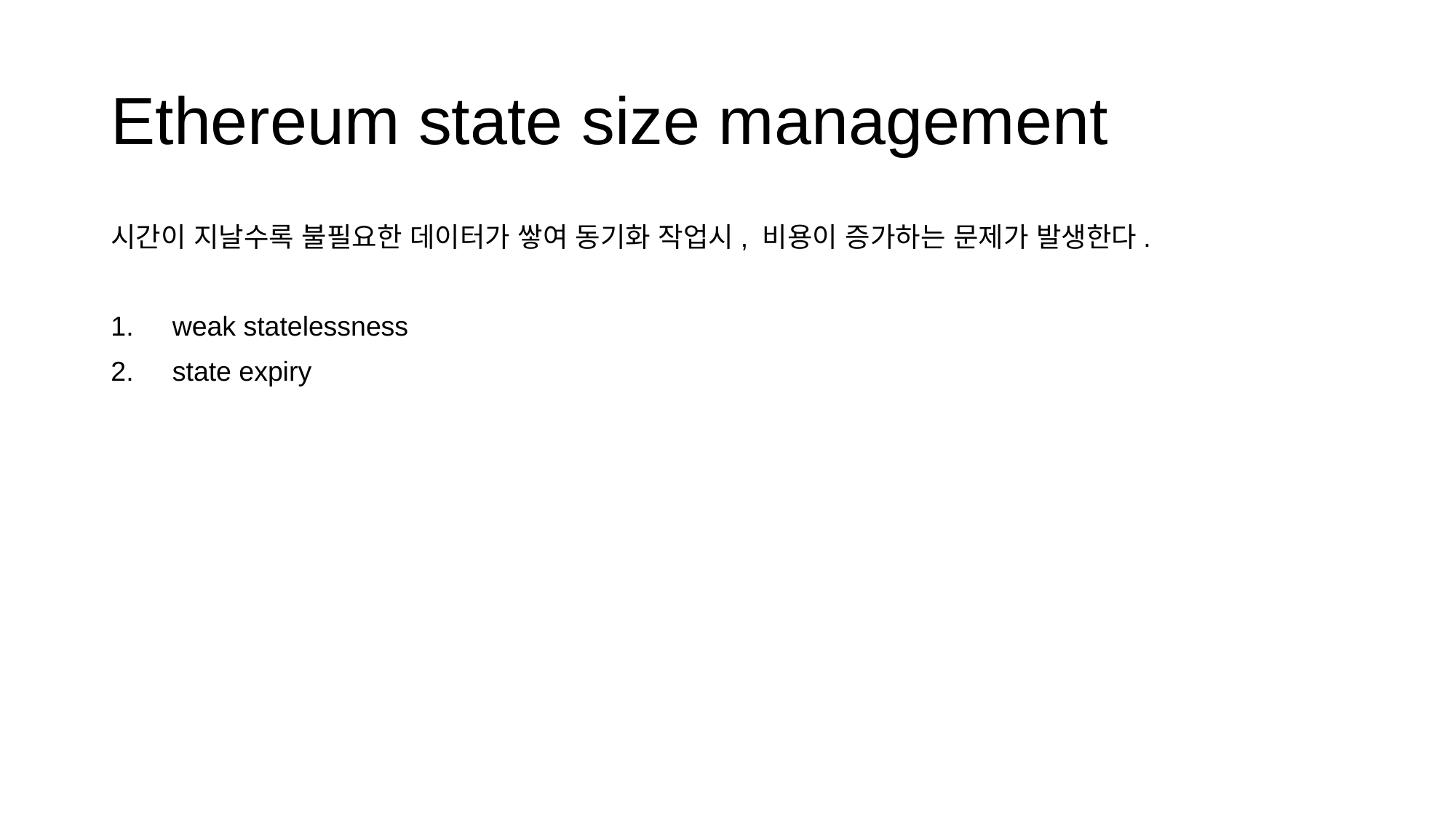

# Ethereum state size management
시간이 지날수록 불필요한 데이터가 쌓여 동기화 작업시, 비용이 증가하는 문제가 발생한다.

weak statelessness
state expiry